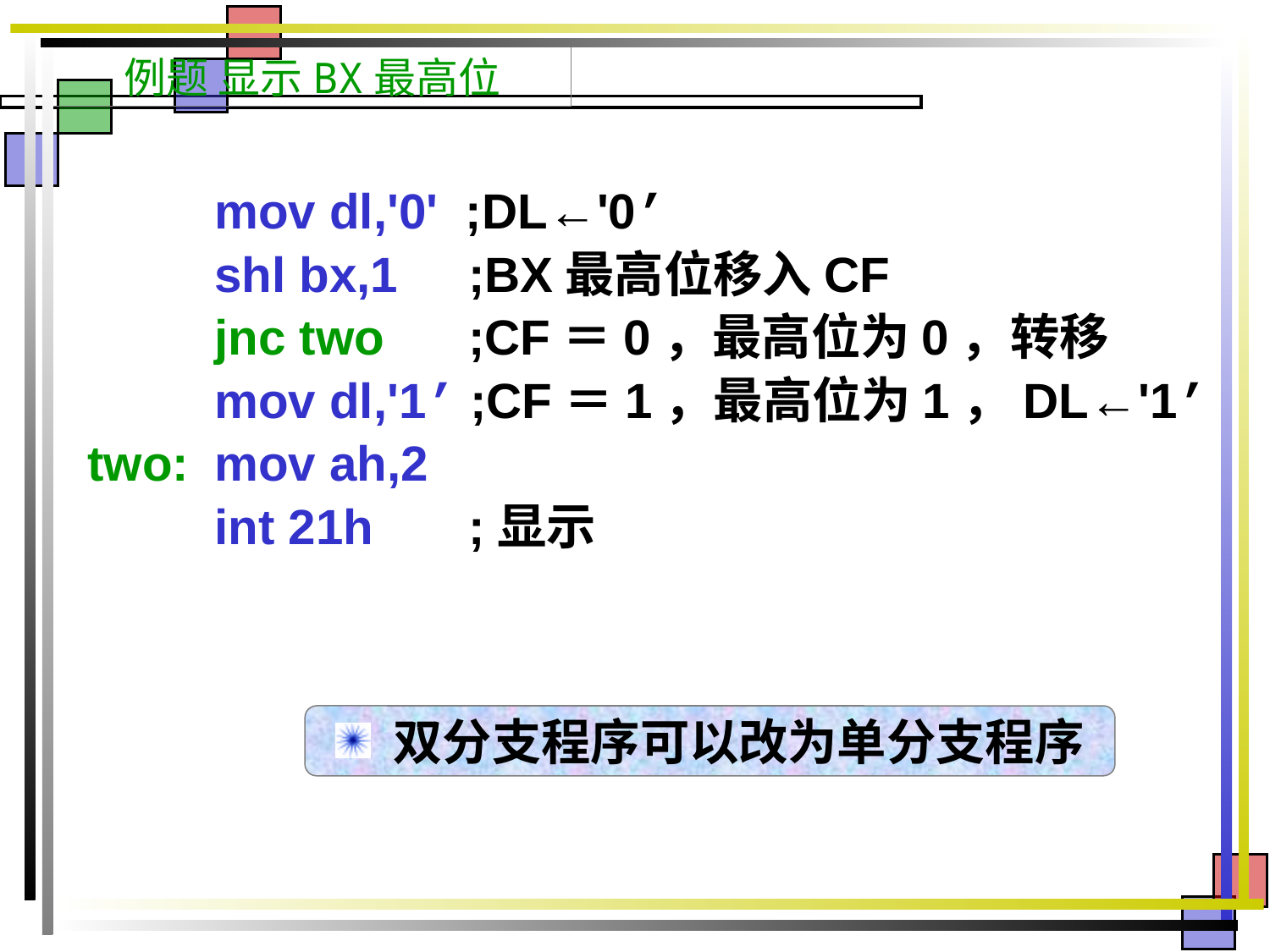

# 例题 显示BX最高位
	mov dl,'0'  ;DL←'0’
	shl bx,1	;BX最高位移入CF
	jnc two	;CF＝0，最高位为0，转移
	mov dl,'1’ ;CF＝1，最高位为1，DL←'1’
two:	mov ah,2
	int 21h	;显示
 双分支程序可以改为单分支程序